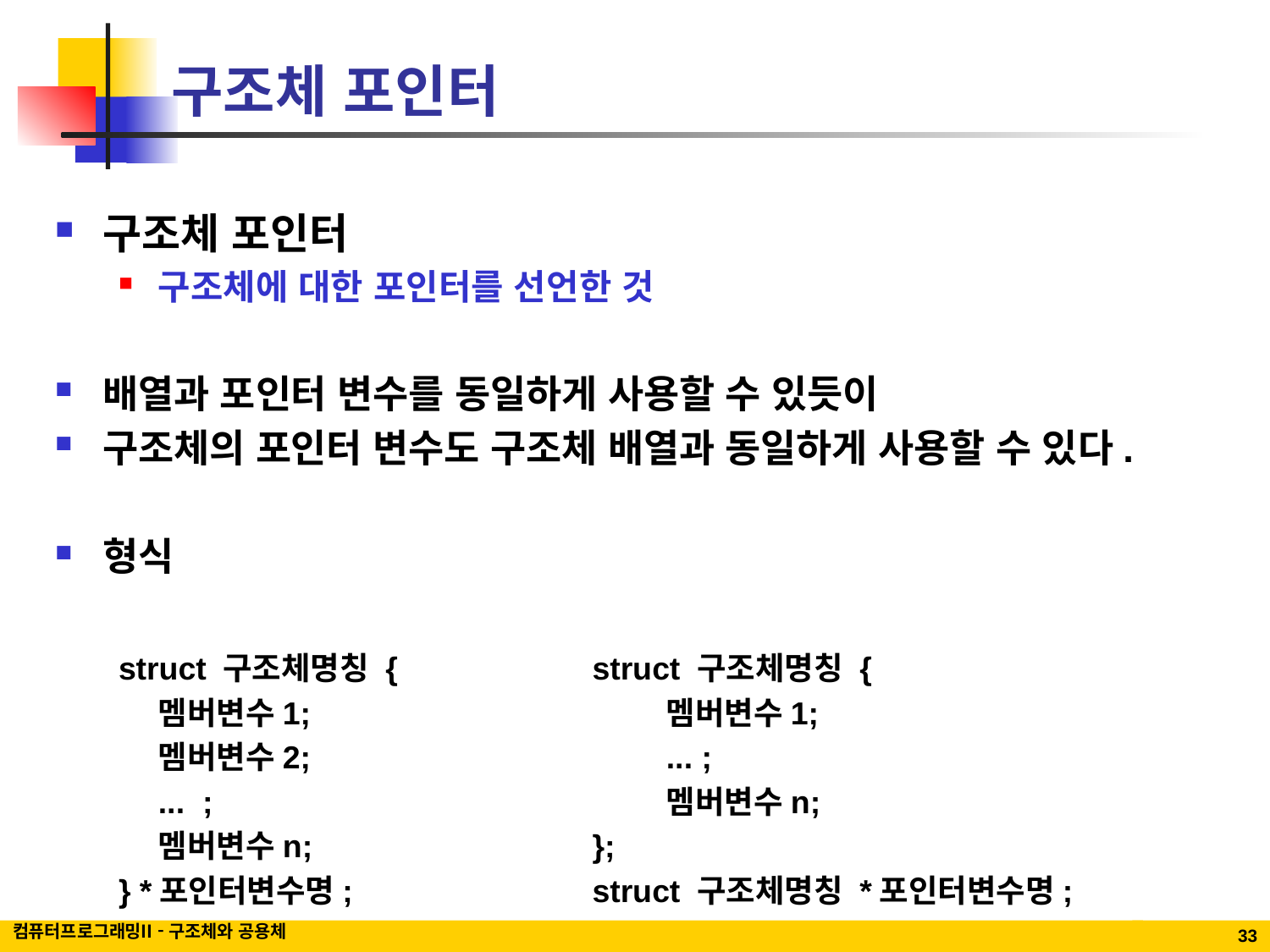

# 구조체 포인터
구조체 포인터
구조체에 대한 포인터를 선언한 것

배열과 포인터 변수를 동일하게 사용할 수 있듯이
구조체의 포인터 변수도 구조체 배열과 동일하게 사용할 수 있다.

형식

struct 구조체명칭 {		      struct 구조체명칭 {
	멤버변수1;			멤버변수1;
	멤버변수2;			... ;
	...  ;				멤버변수n;
	멤버변수n; 		      };
} *포인터변수명; 		      struct 구조체명칭 *포인터변수명;
컴퓨터프로그래밍II - 구조체와 공용체
33